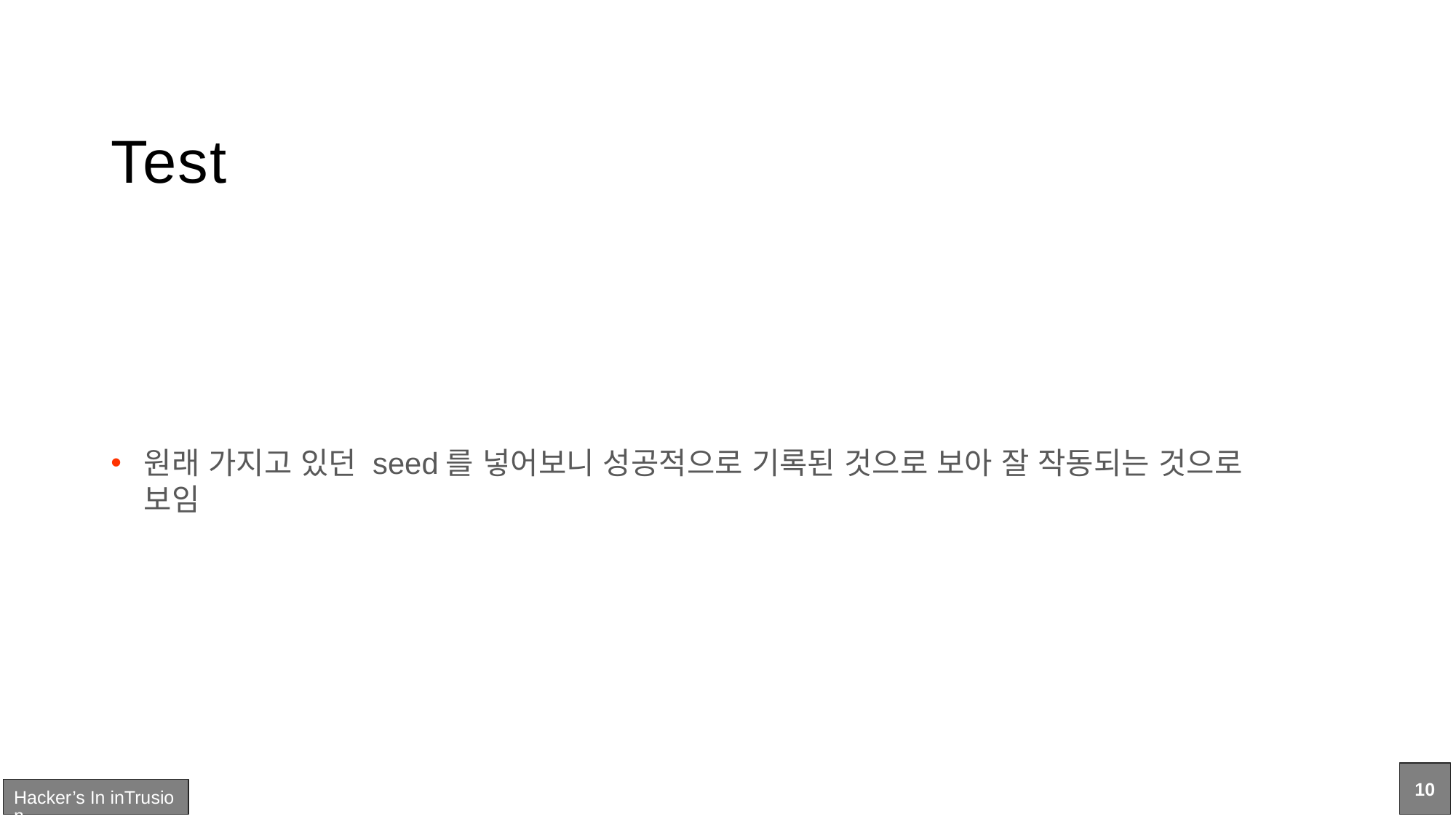

# Test
원래 가지고 있던 seed를 넣어보니 성공적으로 기록된 것으로 보아 잘 작동되는 것으로 보임
10
Hacker’s In inTrusion